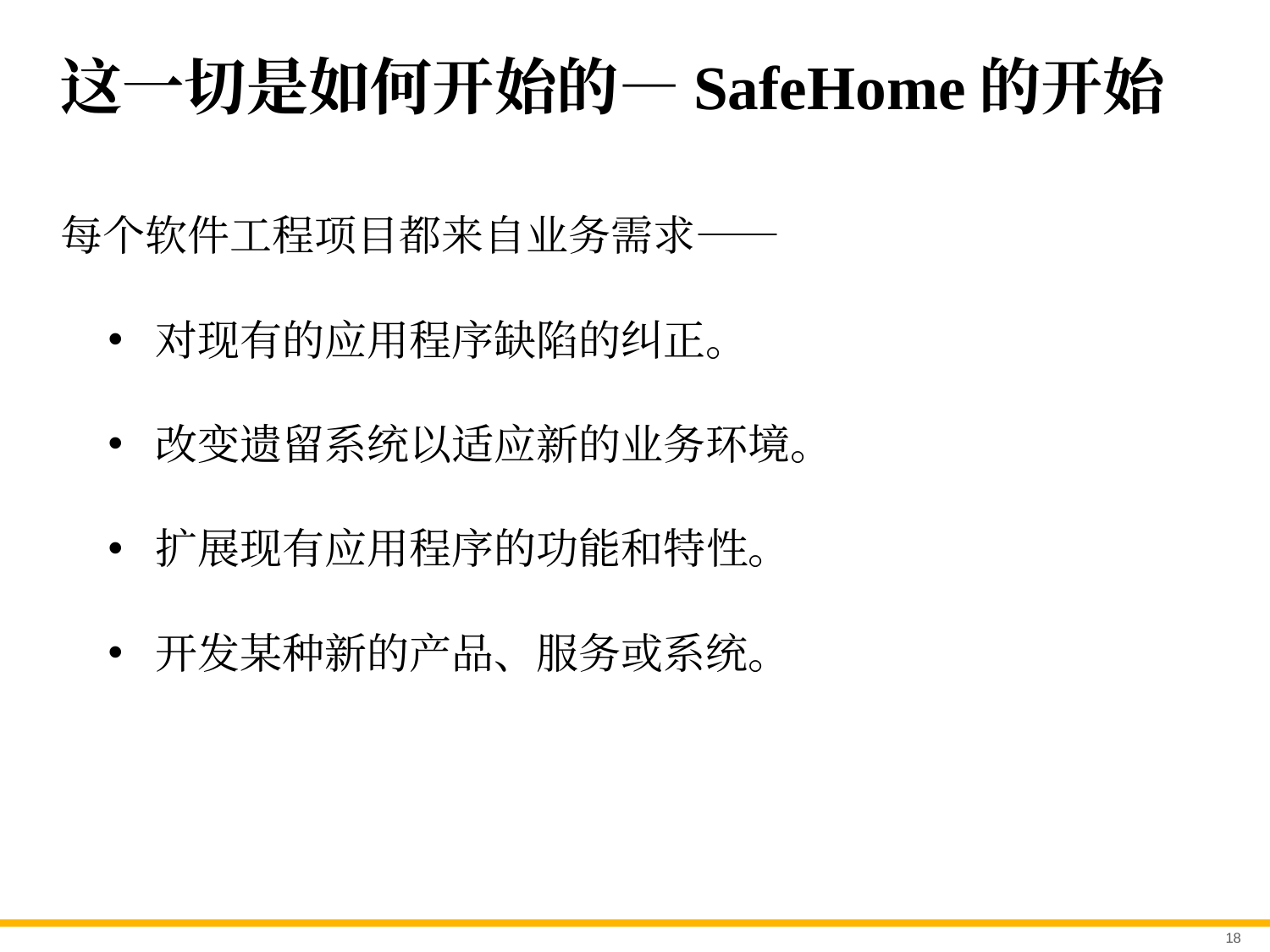

# 这一切是如何开始的—SafeHome的开始
每个软件工程项目都来自业务需求——
对现有的应用程序缺陷的纠正。
改变遗留系统以适应新的业务环境。
扩展现有应用程序的功能和特性。
开发某种新的产品、服务或系统。
18